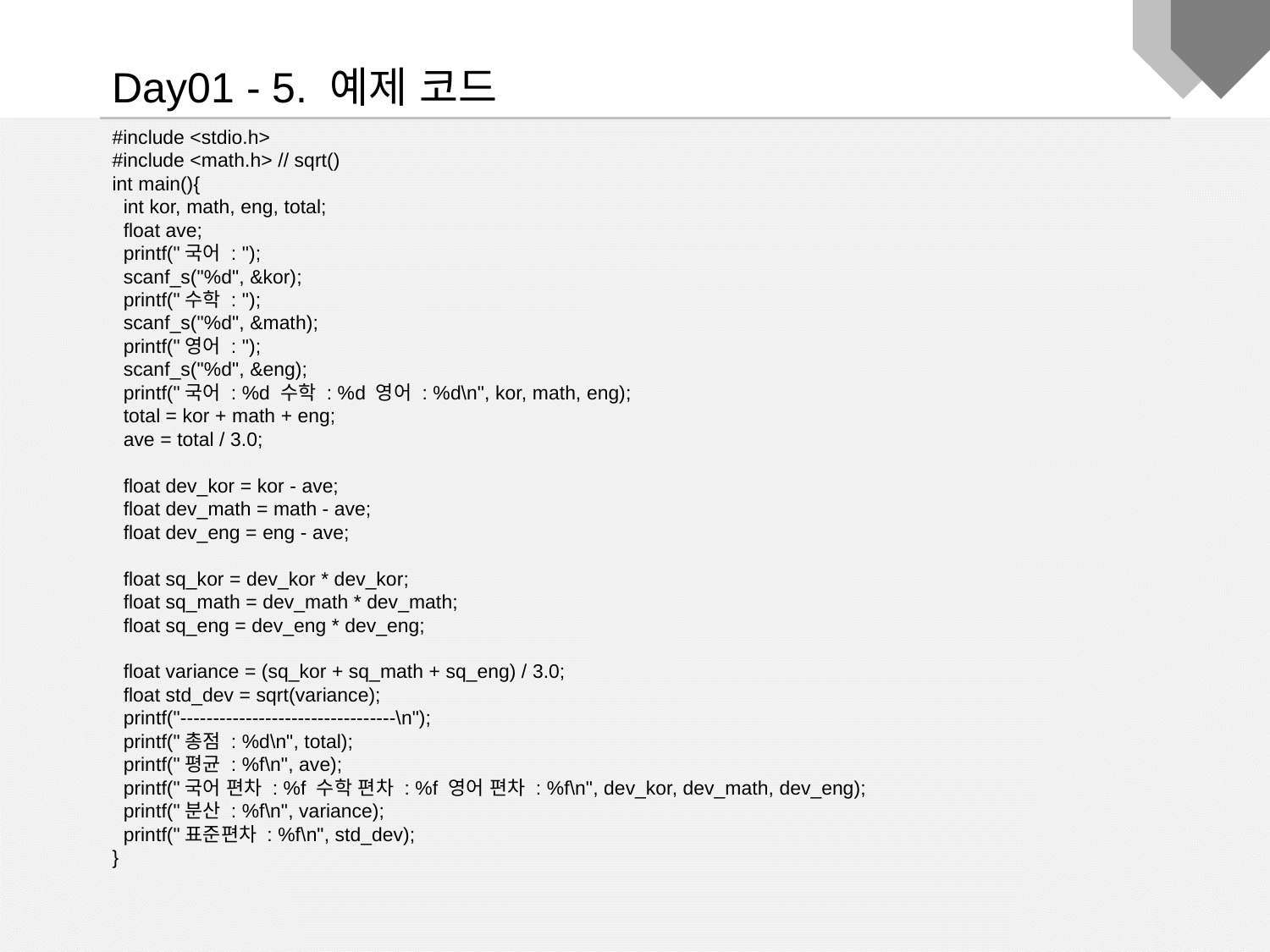

Day01 - 5. 예제 코드

#include <stdio.h>
#include <math.h> // sqrt()
int main(){
  int kor, math, eng, total;
  float ave;
  printf("국어 : ");
  scanf_s("%d", &kor);
  printf("수학 : ");
  scanf_s("%d", &math);
  printf("영어 : ");
  scanf_s("%d", &eng);
  printf("국어 : %d 수학 : %d 영어 : %d\n", kor, math, eng);
  total = kor + math + eng;
  ave = total / 3.0;

  float dev_kor = kor - ave;
  float dev_math = math - ave;
  float dev_eng = eng - ave;

  float sq_kor = dev_kor * dev_kor;
  float sq_math = dev_math * dev_math;
  float sq_eng = dev_eng * dev_eng;

  float variance = (sq_kor + sq_math + sq_eng) / 3.0;
  float std_dev = sqrt(variance);
  printf("---------------------------------\n");
  printf("총점 : %d\n", total);
  printf("평균 : %f\n", ave);
  printf("국어 편차 : %f 수학 편차 : %f 영어 편차 : %f\n", dev_kor, dev_math, dev_eng);
  printf("분산 : %f\n", variance);
  printf("표준편차 : %f\n", std_dev);
}